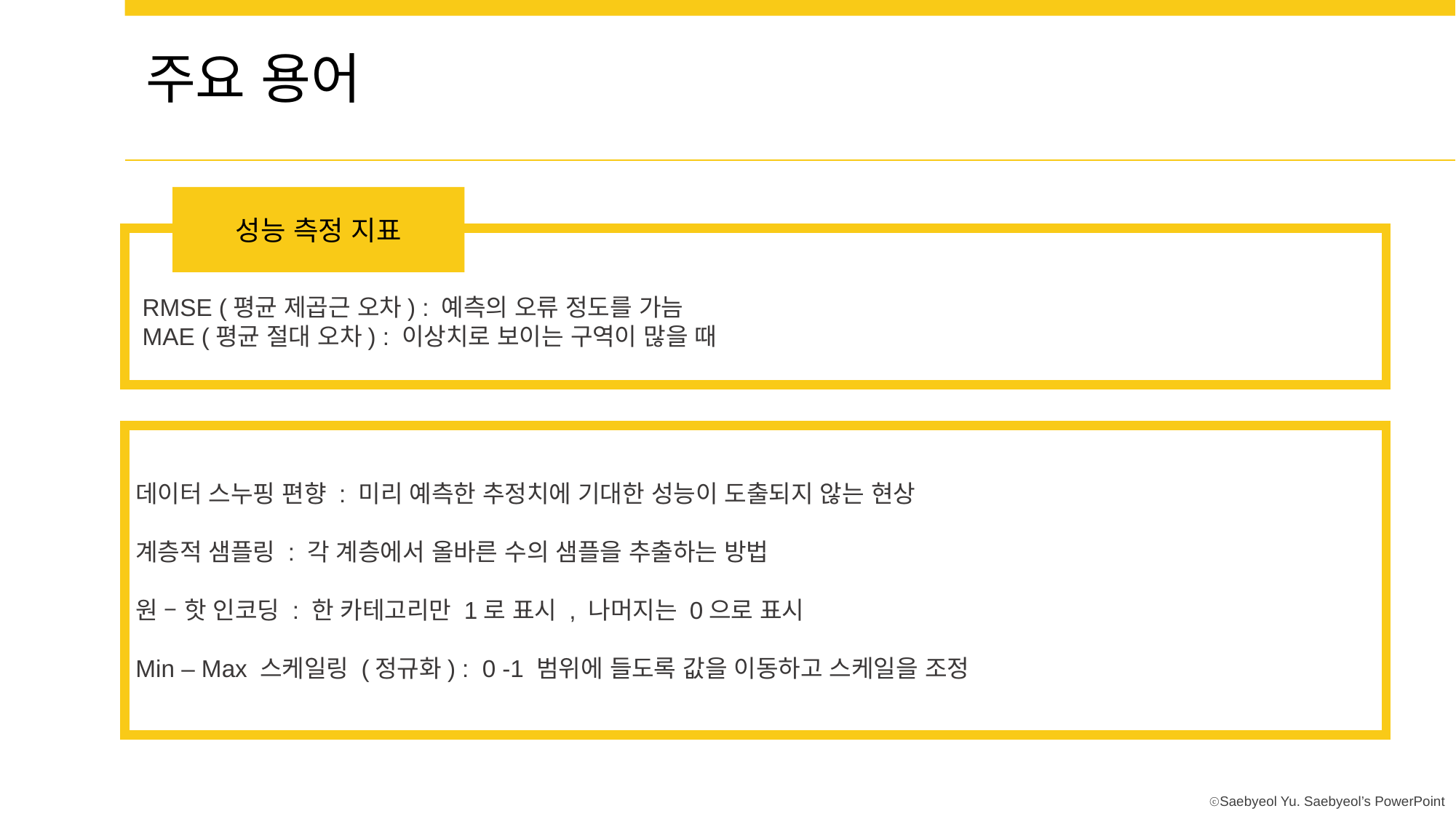

주요 용어
성능 측정 지표

 RMSE (평균 제곱근 오차) : 예측의 오류 정도를 가늠
 MAE (평균 절대 오차) : 이상치로 보이는 구역이 많을 때

데이터 스누핑 편향 : 미리 예측한 추정치에 기대한 성능이 도출되지 않는 현상

계층적 샘플링 : 각 계층에서 올바른 수의 샘플을 추출하는 방법

원 – 핫 인코딩 : 한 카테고리만 1로 표시 , 나머지는 0으로 표시

Min – Max 스케일링 (정규화) :  0 -1 범위에 들도록 값을 이동하고 스케일을 조정